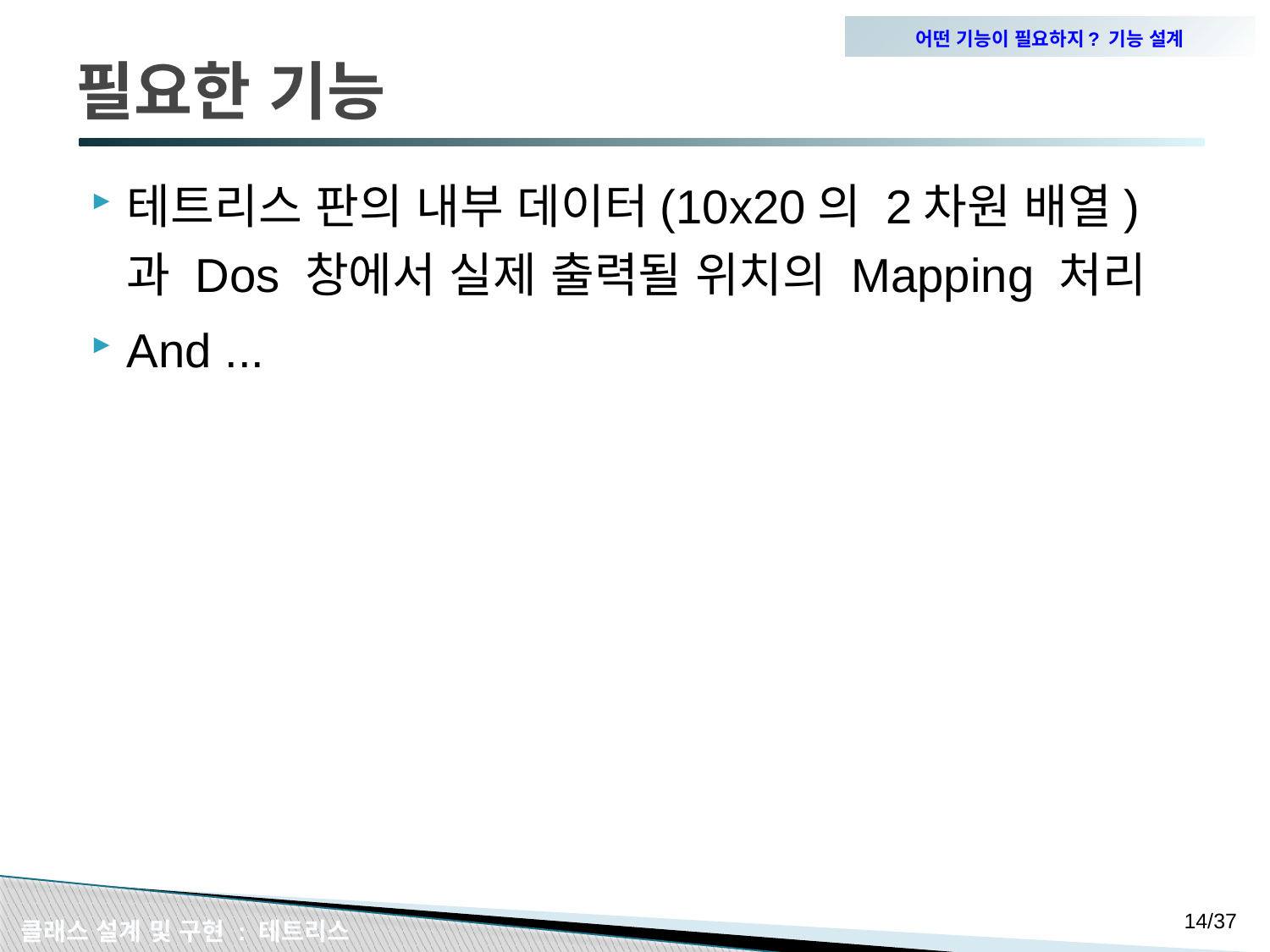

어떤 기능이 필요하지? 기능 설계
# 필요한 기능
테트리스 판의 내부 데이터(10x20의 2차원 배열)과 Dos 창에서 실제 출력될 위치의 Mapping 처리
And ...
14